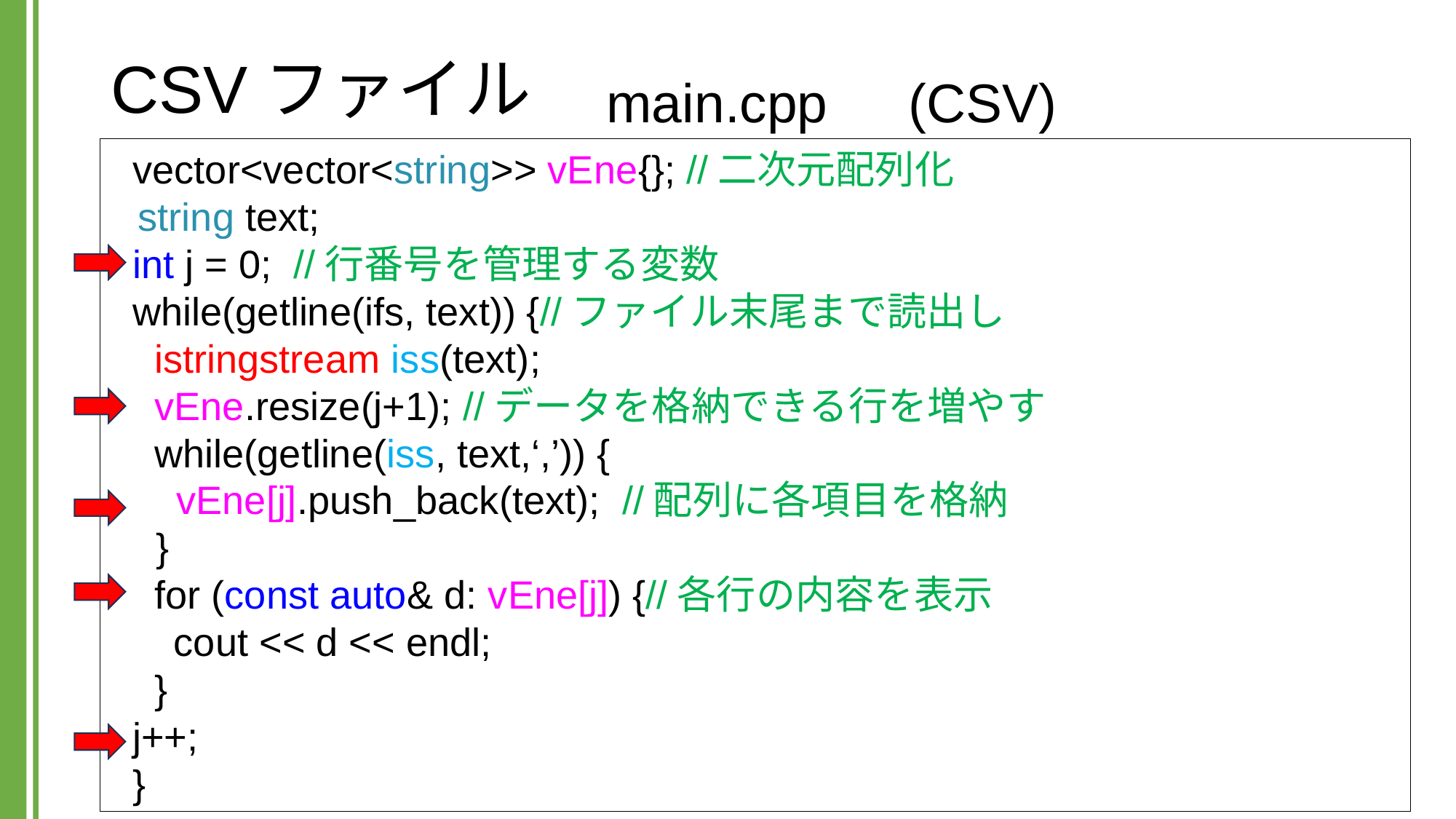

# CSVファイル
                　　　　　main.cpp　(CSV)

  vector<vector<string>> vEne{}; //二次元配列化
  string text;
  int j = 0;  //行番号を管理する変数
  while(getline(ifs, text)) {//ファイル末尾まで読出し
    istringstream iss(text);
    vEne.resize(j+1); //データを格納できる行を増やす
    while(getline(iss, text,‘,’)) {
      vEne[j].push_back(text);  //配列に各項目を格納
    }
    for (const auto& d: vEne[j]) {//各行の内容を表示
      cout << d << endl;
    }
  j++;
  }